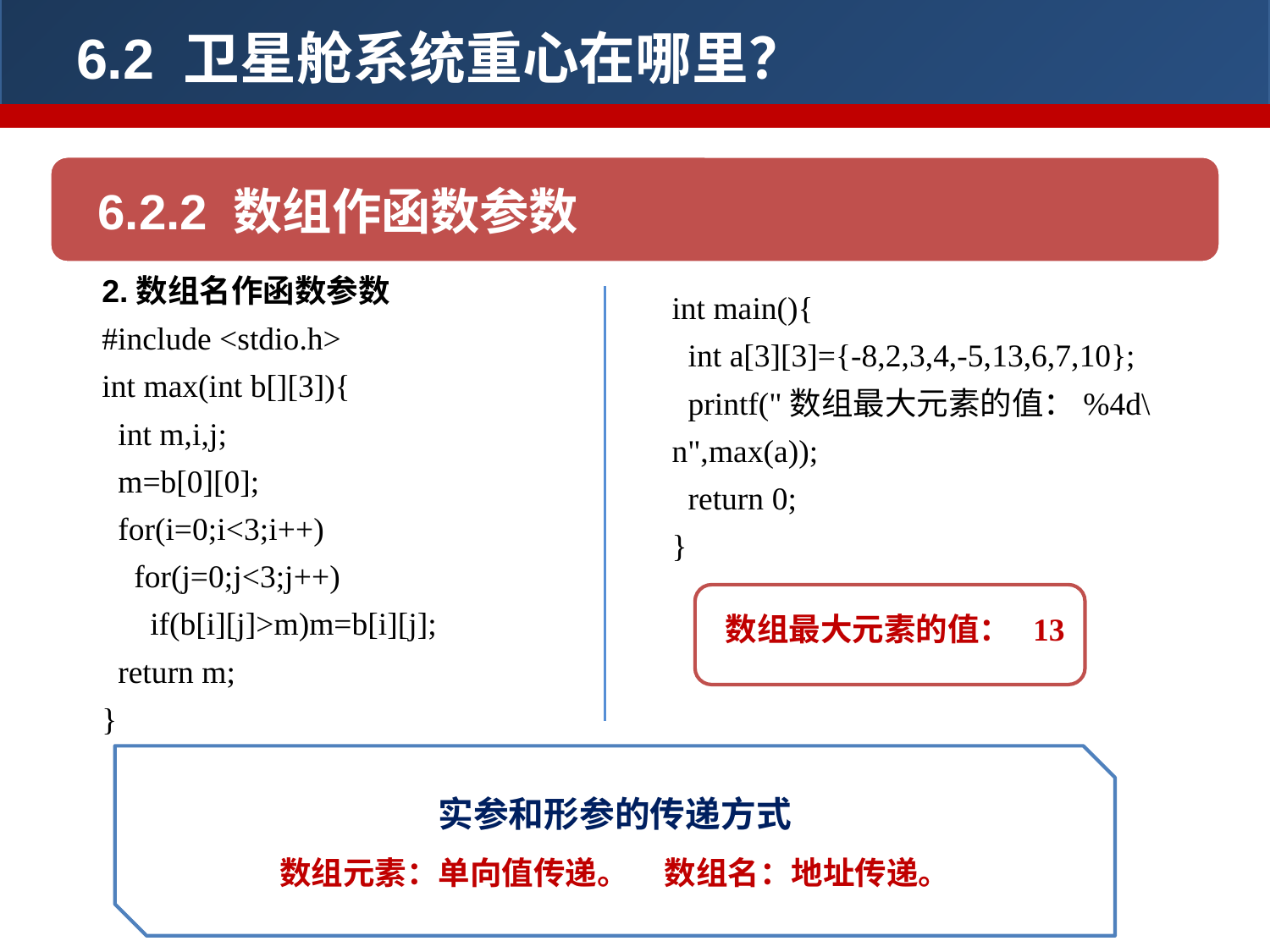

6.2 卫星舱系统重心在哪里？

6.2.2 数组作函数参数
2.数组名作函数参数
#include <stdio.h>
int max(int b[][3]){
  int m,i,j;
  m=b[0][0];
  for(i=0;i<3;i++)
    for(j=0;j<3;j++)
      if(b[i][j]>m)m=b[i][j];
  return m;
}

int main(){
  int a[3][3]={-8,2,3,4,-5,13,6,7,10};
  printf("数组最大元素的值：%4d\n",max(a));
  return 0;
}

数组最大元素的值：  13

实参和形参的传递方式
数组元素：单向值传递。     数组名：地址传递。